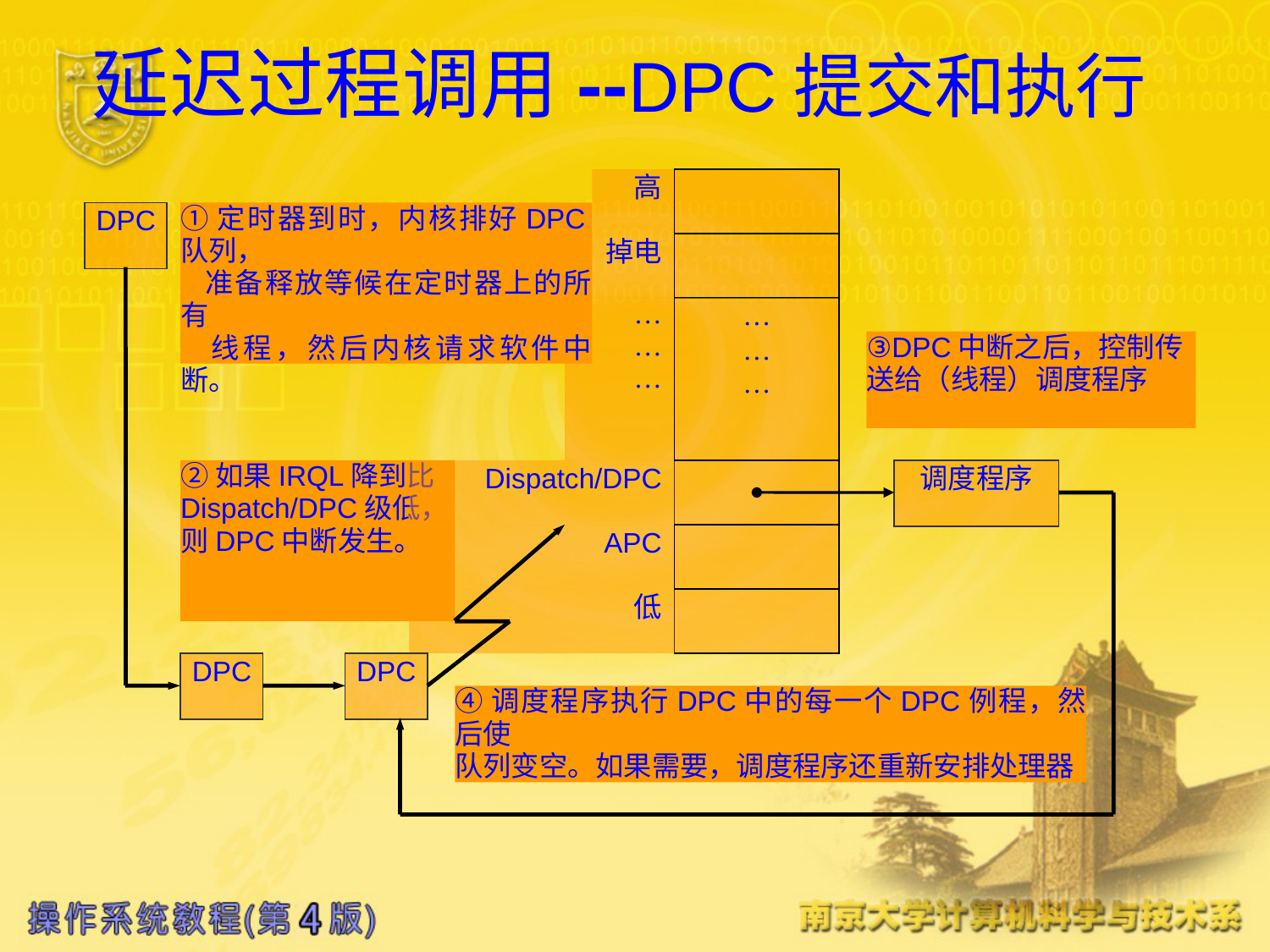

# 延迟过程调用--DPC提交和执行
高

DPC
①定时器到时，内核排好DPC队列，
  准备释放等候在定时器上的所有
  线程，然后内核请求软件中断。
掉电

…
…
…
…
…
…
③DPC中断之后，控制传
送给（线程）调度程序

②如果IRQL降到比
Dispatch/DPC级低，
则DPC中断发生。
Dispatch/DPC

调度程序

APC

低

DPC
DPC

④调度程序执行DPC中的每一个DPC例程，然后使
队列变空。如果需要，调度程序还重新安排处理器